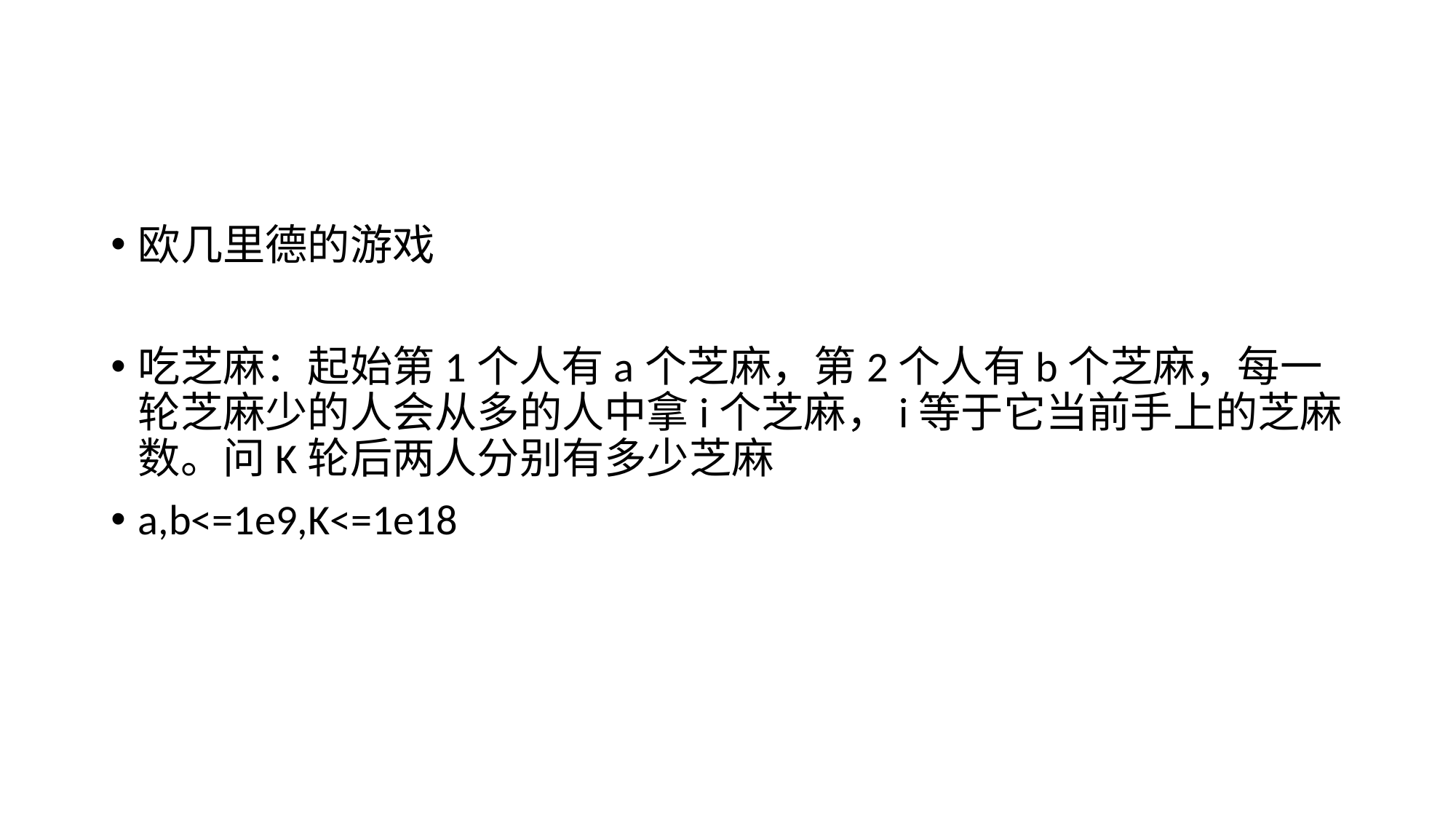

#
欧几里德的游戏

吃芝麻：起始第1个人有a个芝麻，第2个人有b个芝麻，每一轮芝麻少的人会从多的人中拿i个芝麻，i等于它当前手上的芝麻数。问K轮后两人分别有多少芝麻
a,b<=1e9,K<=1e18